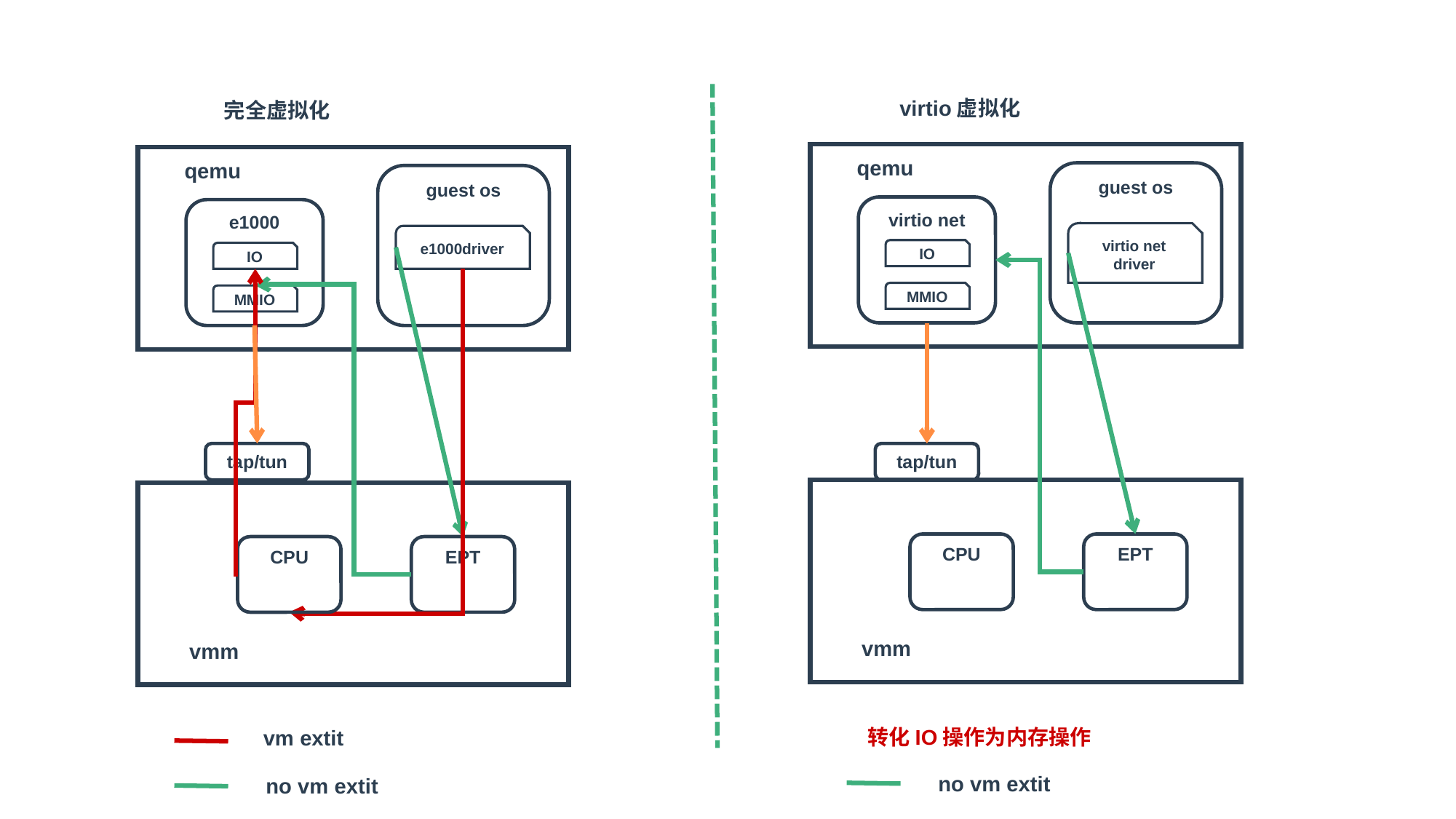

virtio虚拟化
完全虚拟化

qemu
qemu
guest os
guest os
virtio net
e1000
virtio net
driver
e1000driver
IO
IO
MMIO
MMIO
tap/tun
tap/tun

CPU
EPT
CPU
EPT
vmm
vmm
转化IO操作为内存操作
vm extit
no vm extit
no vm extit